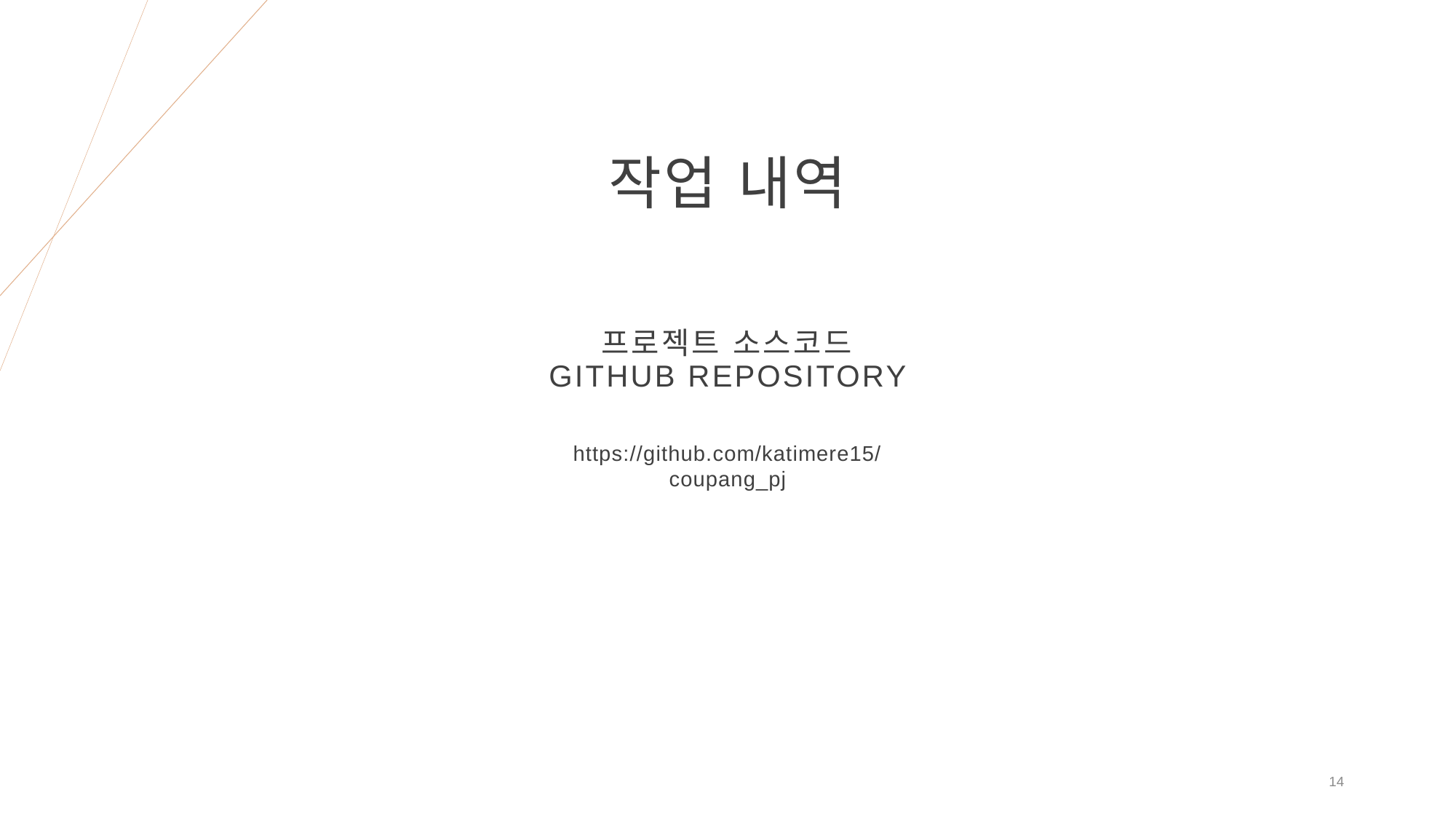

# 작업 내역
프로젝트 소스코드 github rEpository
https://github.com/katimere15/coupang_pj
14